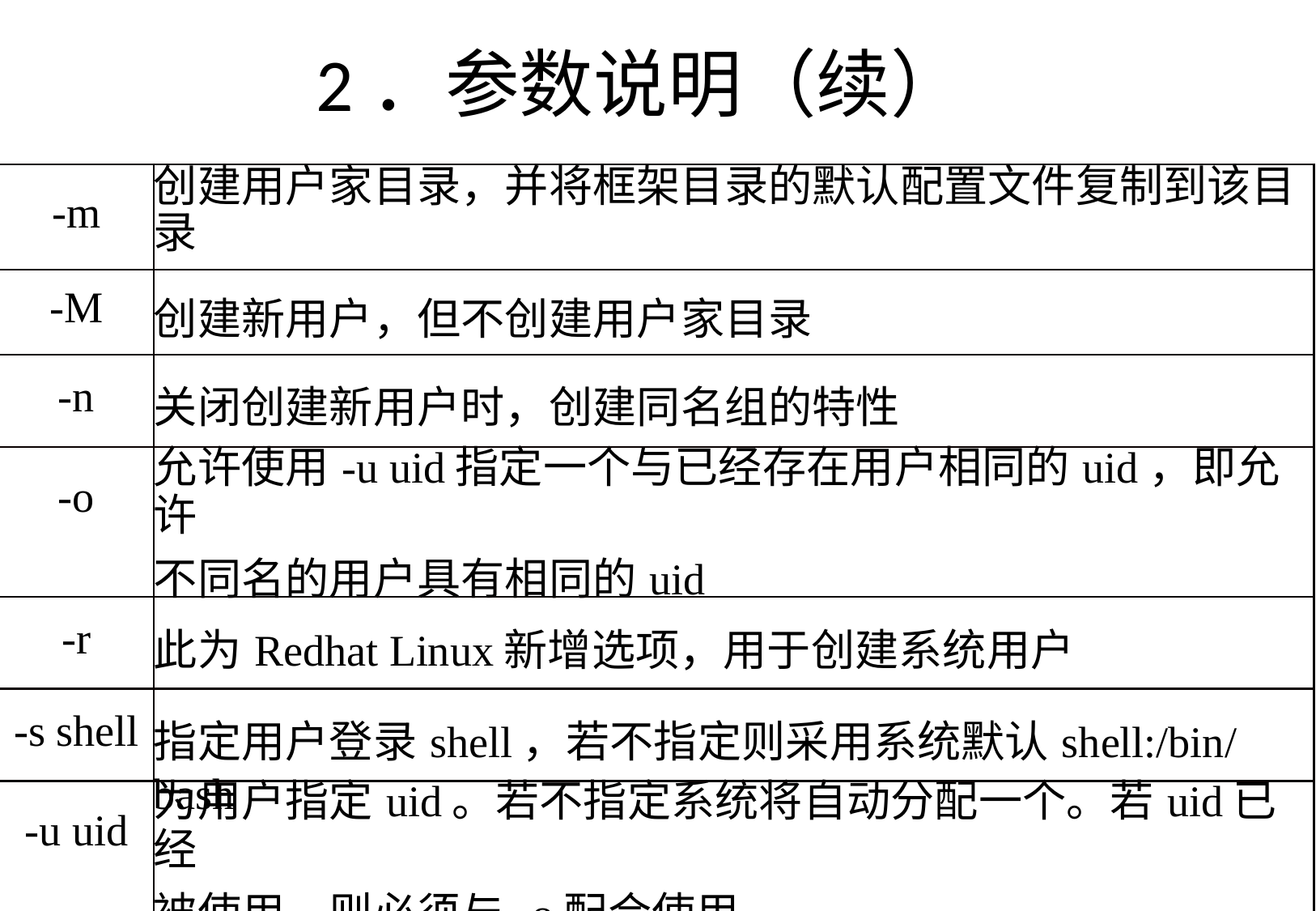

# 2．参数说明（续）
| -m | 创建用户家目录，并将框架目录的默认配置文件复制到该目 录 |
| --- | --- |
| -M | 创建新用户，但不创建用户家目录 |
| -n | 关闭创建新用户时，创建同名组的特性 |
| -o | 允许使用-u uid指定一个与已经存在用户相同的uid，即允许 不同名的用户具有相同的uid |
| -r | 此为Redhat Linux新增选项，用于创建系统用户 |
| -s shell | 指定用户登录shell，若不指定则采用系统默认shell:/bin/bash |
| -u uid | 为用户指定uid。若不指定系统将自动分配一个。若uid已经 被使用，则必须与-o配合使用 |